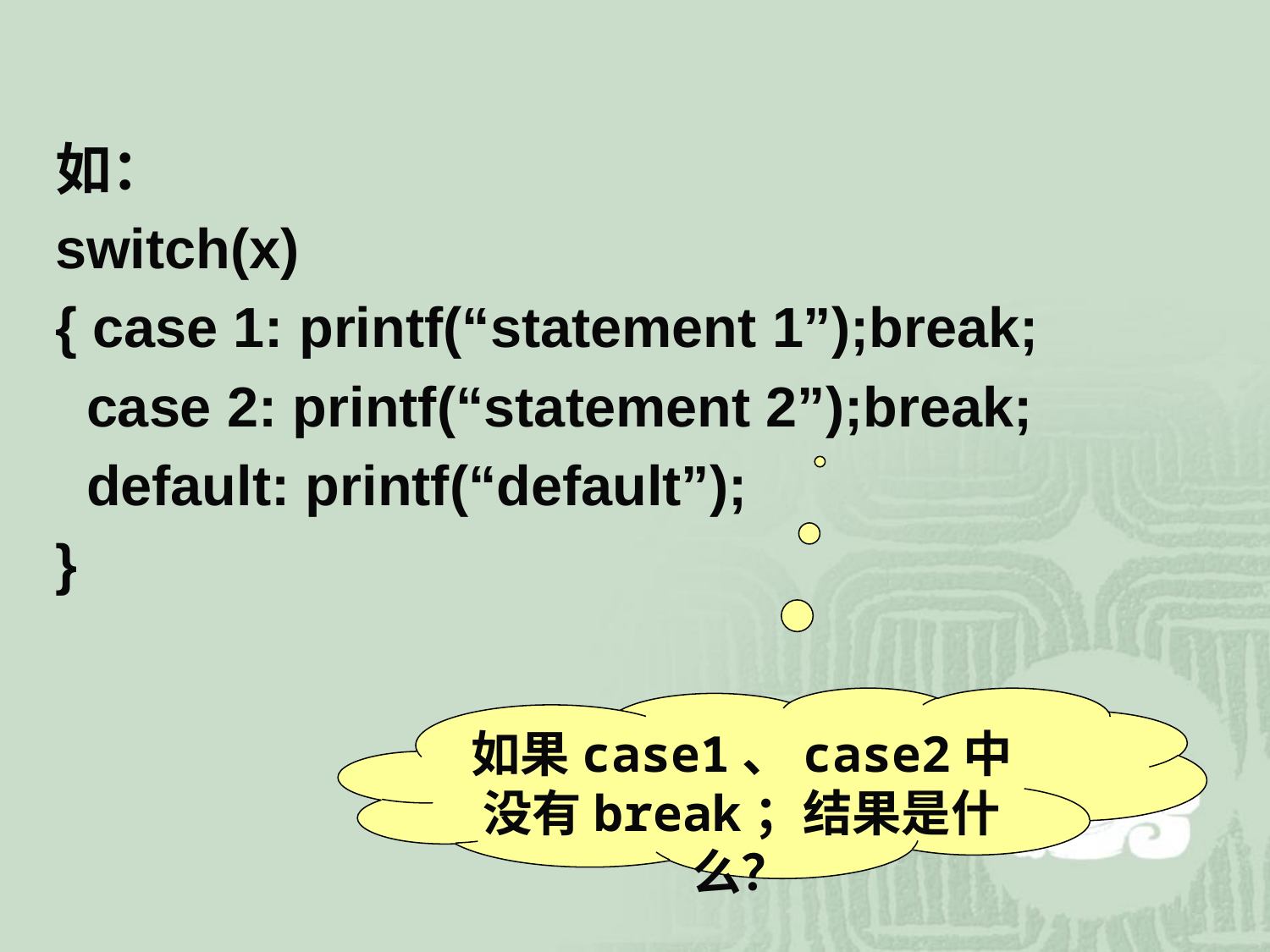

如：
switch(x)
{ case 1: printf(“statement 1”);break;
  case 2: printf(“statement 2”);break;
  default: printf(“default”);
}
如果case1、case2中没有break；结果是什么？